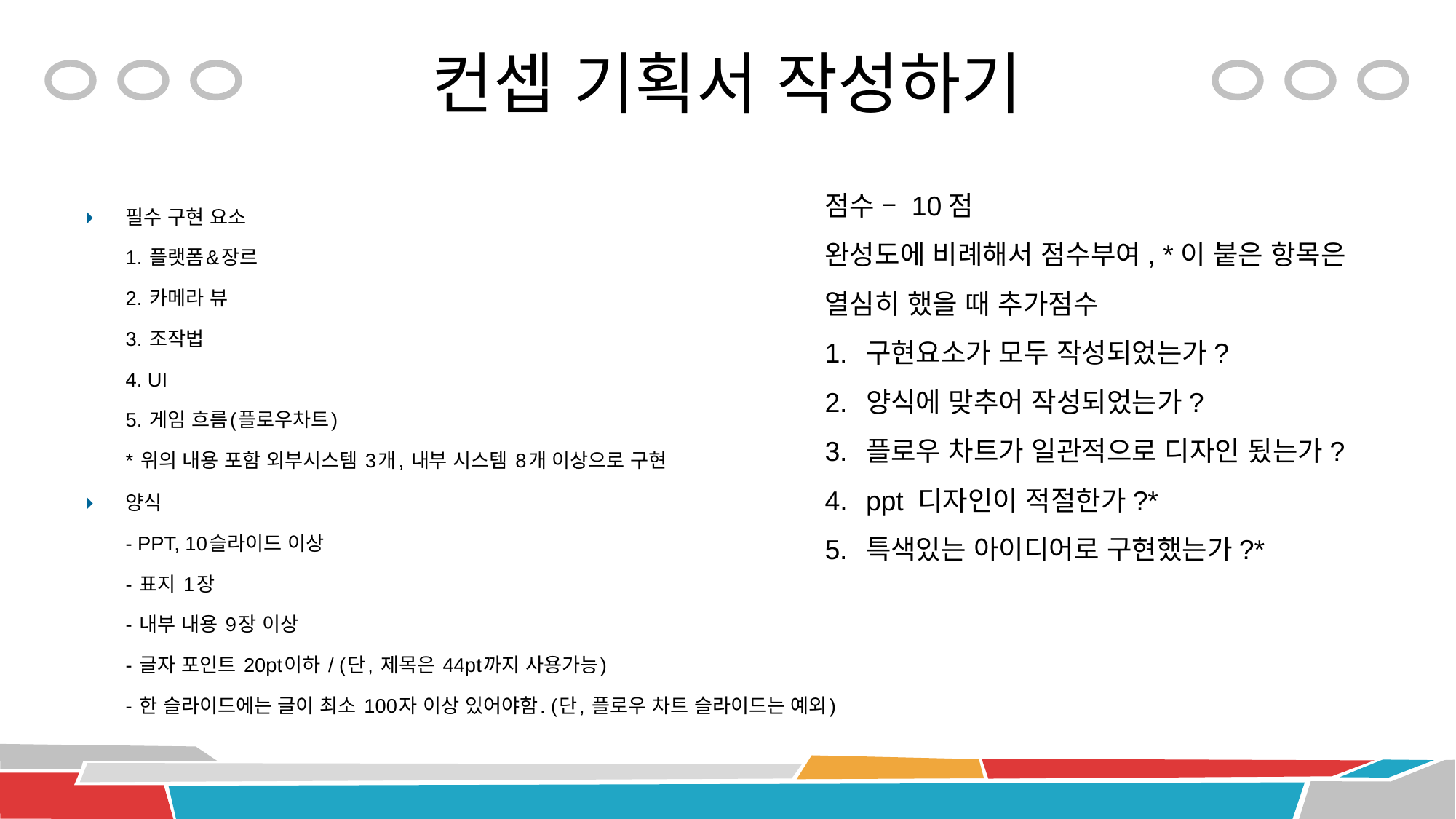

# 컨셉 기획서 작성하기
점수 – 10점
완성도에 비례해서 점수부여, *이 붙은 항목은
열심히 했을 때 추가점수
구현요소가 모두 작성되었는가?
양식에 맞추어 작성되었는가?
플로우 차트가 일관적으로 디자인 됬는가?
ppt 디자인이 적절한가?*
특색있는 아이디어로 구현했는가?*
필수 구현 요소
1. 플랫폼&장르
2. 카메라 뷰
3. 조작법
4. UI
5. 게임 흐름(플로우차트)
* 위의 내용 포함 외부시스템 3개, 내부 시스템 8개 이상으로 구현
양식
- PPT, 10슬라이드 이상
- 표지 1장
- 내부 내용 9장 이상
- 글자 포인트 20pt이하 / (단, 제목은 44pt까지 사용가능)
- 한 슬라이드에는 글이 최소 100자 이상 있어야함. (단, 플로우 차트 슬라이드는 예외)